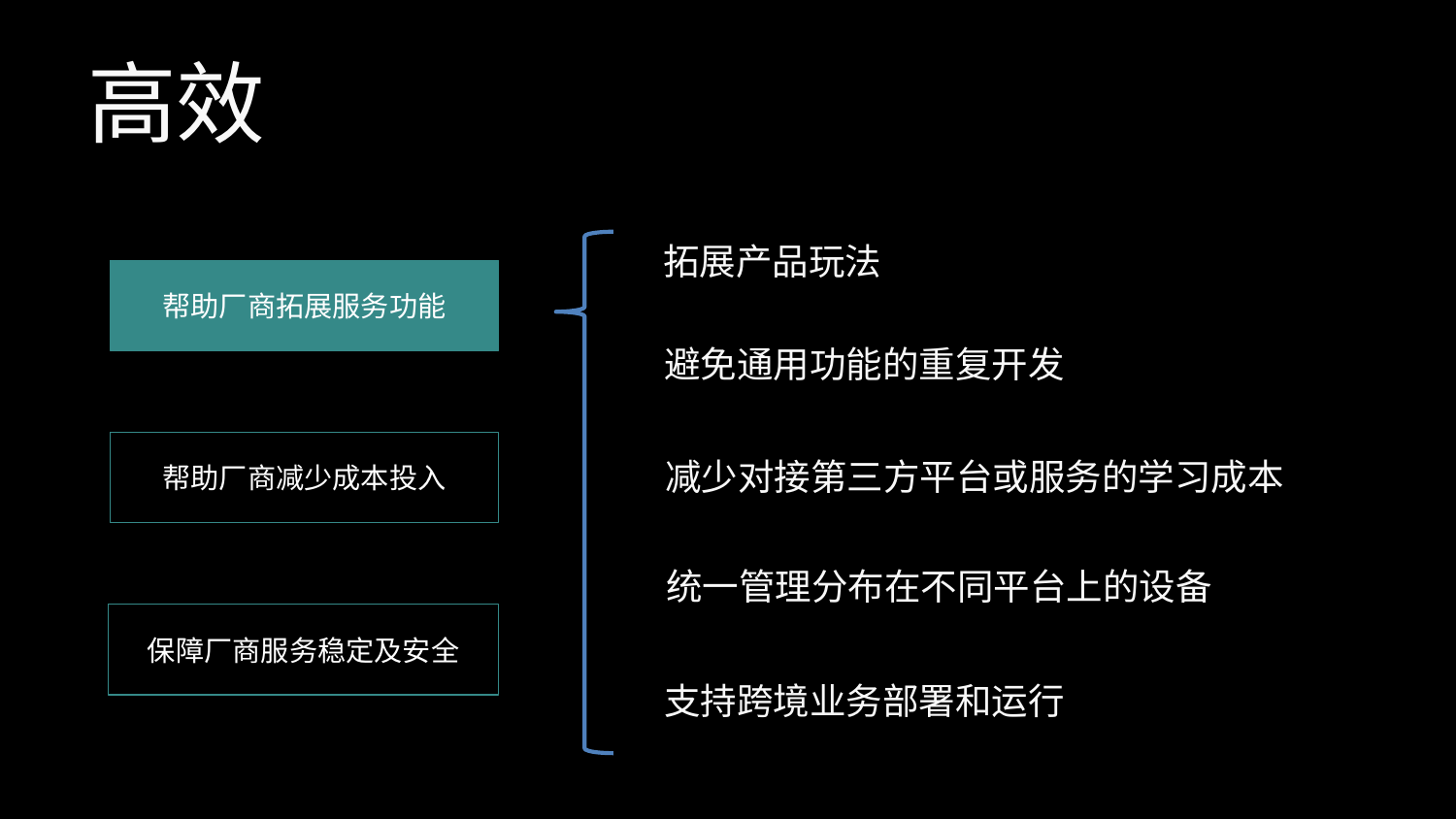

# 高效

拓展产品玩法
帮助厂商拓展服务功能
避免通用功能的重复开发
帮助厂商减少成本投入
减少对接第三方平台或服务的学习成本
统一管理分布在不同平台上的设备
保障厂商服务稳定及安全
支持跨境业务部署和运行